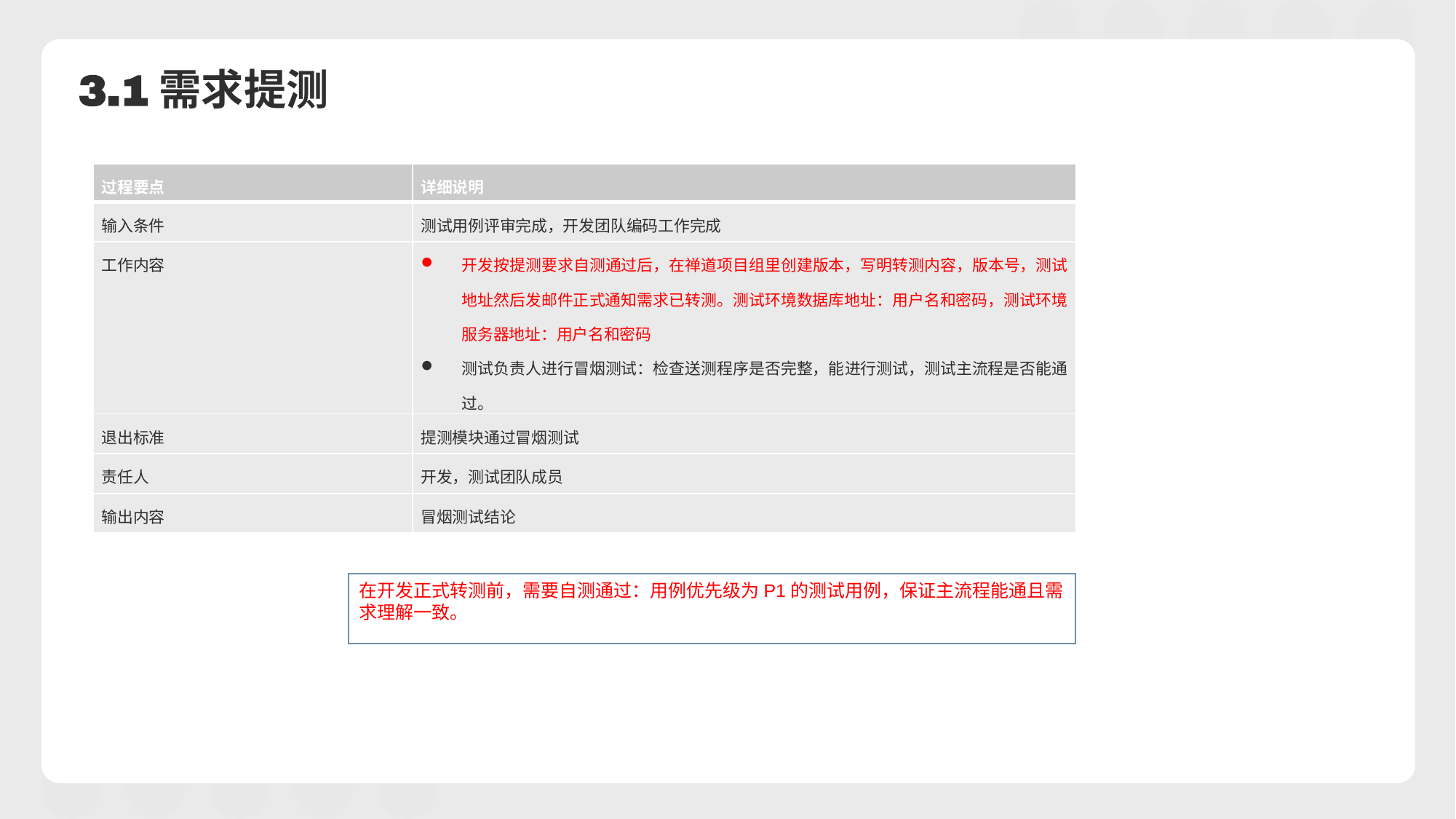

3.1需求提测

| 过程要点 | 详细说明 |
| --- | --- |
| 输入条件 | 测试用例评审完成，开发团队编码工作完成 |
| 工作内容 | 开发按提测要求自测通过后，在禅道项目组里创建版本，写明转测内容，版本号，测试地址然后发邮件正式通知需求已转测。测试环境数据库地址：用户名和密码，测试环境服务器地址：用户名和密码 测试负责人进行冒烟测试：检查送测程序是否完整，能进行测试，测试主流程是否能通过。 |
| 退出标准 | 提测模块通过冒烟测试 |
| 责任人 | 开发，测试团队成员 |
| 输出内容 | 冒烟测试结论 |
在开发正式转测前，需要自测通过：用例优先级为P1的测试用例，保证主流程能通且需求理解一致。